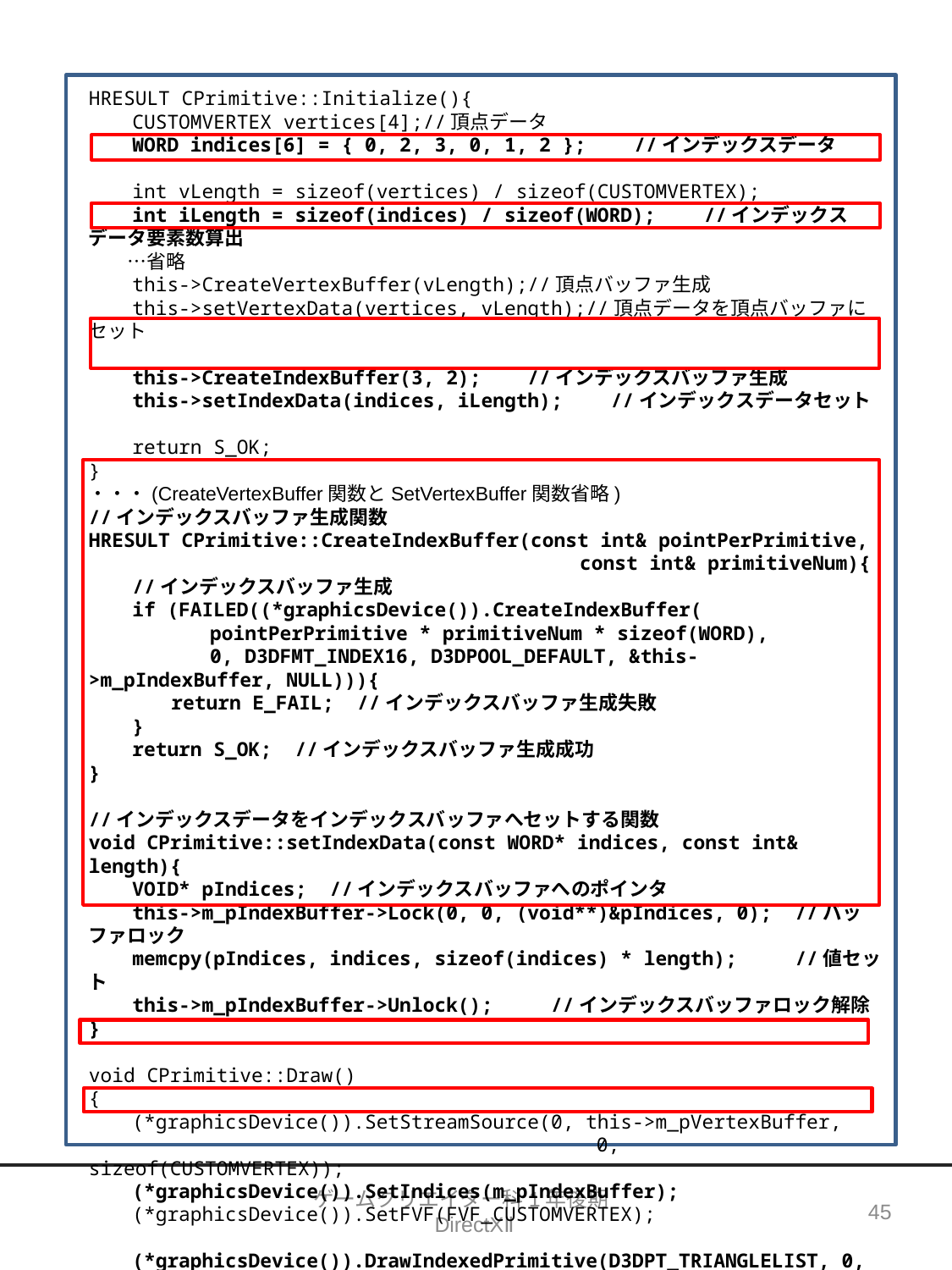

HRESULT CPrimitive::Initialize(){
　　CUSTOMVERTEX vertices[4];//頂点データ
　　WORD indices[6] = { 0, 2, 3, 0, 1, 2 };　　//インデックスデータ

　　int vLength = sizeof(vertices) / sizeof(CUSTOMVERTEX);
　　int iLength = sizeof(indices) / sizeof(WORD);　　//インデックスデータ要素数算出
　　…省略
　　this->CreateVertexBuffer(vLength);//頂点バッファ生成
　　this->setVertexData(vertices, vLength);//頂点データを頂点バッファにセット

　　this->CreateIndexBuffer(3, 2);    //インデックスバッファ生成
　　this->setIndexData(indices, iLength);　　//インデックスデータセット

　　return S_OK;
}
・・・(CreateVertexBuffer関数とSetVertexBuffer関数省略)
//インデックスバッファ生成関数
HRESULT CPrimitive::CreateIndexBuffer(const int& pointPerPrimitive,
　　　　　　　　　　　　　　　　　　　　　　　　　const int& primitiveNum){
　　//インデックスバッファ生成
　　if (FAILED((*graphicsDevice()).CreateIndexBuffer(
　　　　　　pointPerPrimitive * primitiveNum * sizeof(WORD),
　　　　　　0, D3DFMT_INDEX16, D3DPOOL_DEFAULT, &this->m_pIndexBuffer, NULL))){
　　　　return E_FAIL;  //インデックスバッファ生成失敗
　　}
　　return S_OK;  //インデックスバッファ生成成功
}

//インデックスデータをインデックスバッファへセットする関数
void CPrimitive::setIndexData(const WORD* indices, const int& length){
　　VOID* pIndices;  //インデックスバッファへのポインタ
　　this->m_pIndexBuffer->Lock(0, 0, (void**)&pIndices, 0);  //バッファロック
　　memcpy(pIndices, indices, sizeof(indices) * length);     //値セット
　　this->m_pIndexBuffer->Unlock();     //インデックスバッファロック解除
}

void CPrimitive::Draw()
{
　　(*graphicsDevice()).SetStreamSource(0, this->m_pVertexBuffer,
				0, sizeof(CUSTOMVERTEX));
　　(*graphicsDevice()).SetIndices(m_pIndexBuffer);
　　(*graphicsDevice()).SetFVF(FVF_CUSTOMVERTEX);

　　(*graphicsDevice()).DrawIndexedPrimitive(D3DPT_TRIANGLELIST, 0, 0, 4, 0, 2);
}

ゲームクリエイター科1年後期　DirectXⅡ
45